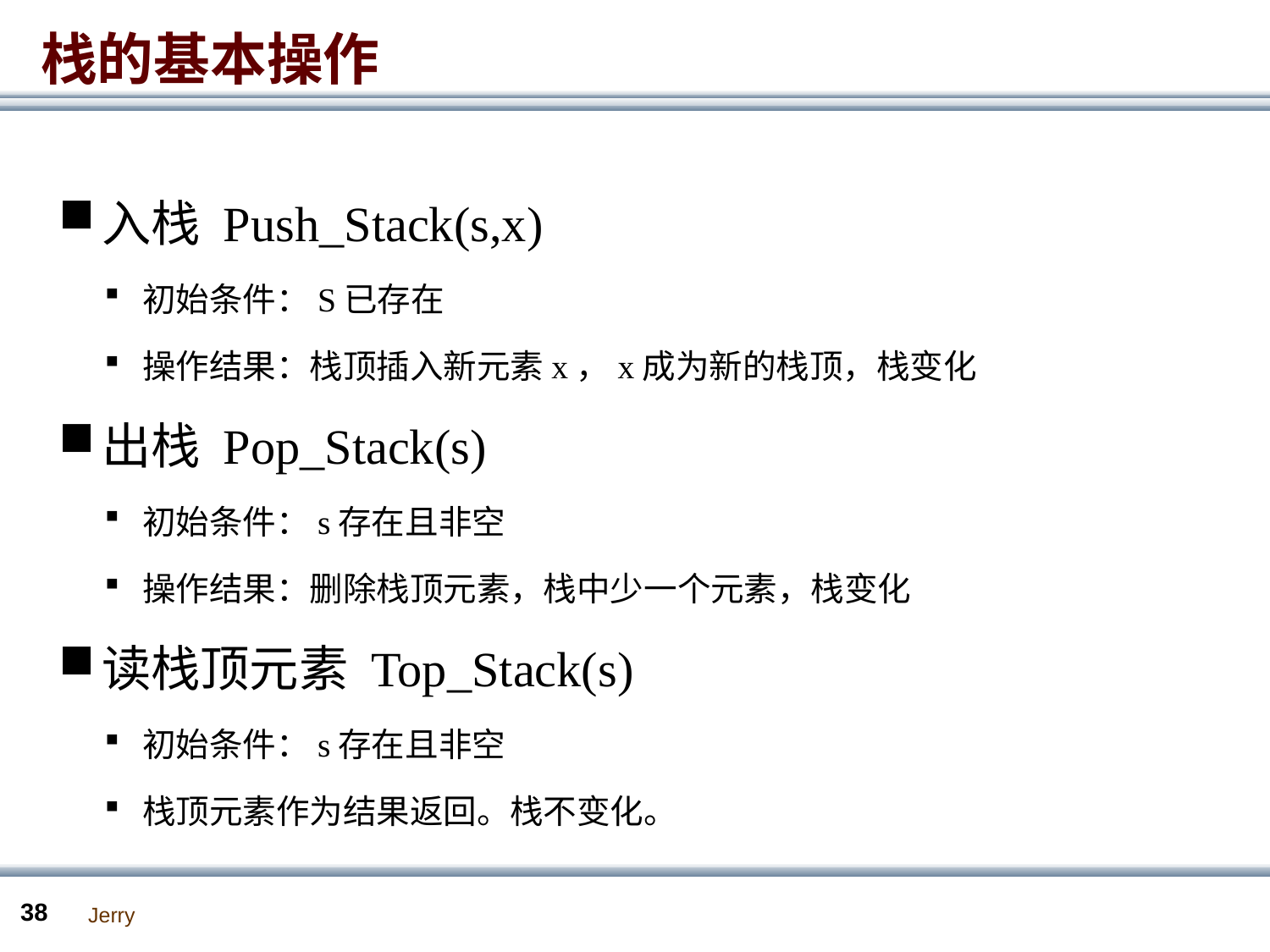

栈的基本操作
入栈 Push_Stack(s,x)
初始条件：S已存在
操作结果：栈顶插入新元素x，x成为新的栈顶，栈变化
出栈 Pop_Stack(s)
初始条件：s存在且非空
操作结果：删除栈顶元素，栈中少一个元素，栈变化
读栈顶元素 Top_Stack(s)
初始条件：s存在且非空
栈顶元素作为结果返回。栈不变化。